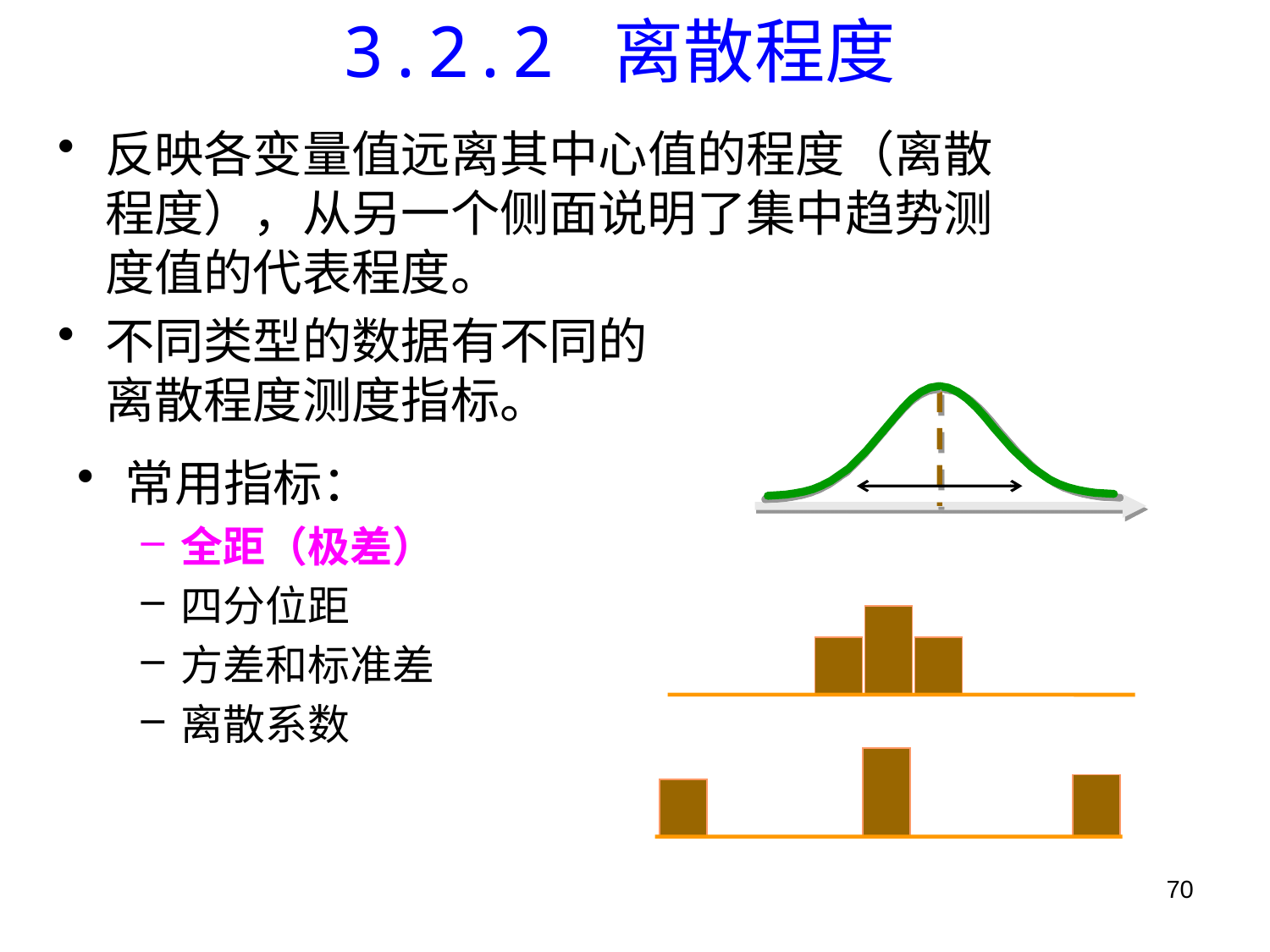

# 3.2.2 离散程度
反映各变量值远离其中心值的程度（离散
程度），从另一个侧面说明了集中趋势测
度值的代表程度。
不同类型的数据有不同的
离散程度测度指标。

常用指标：
全距（极差）
四分位距
方差和标准差
离散系数

70